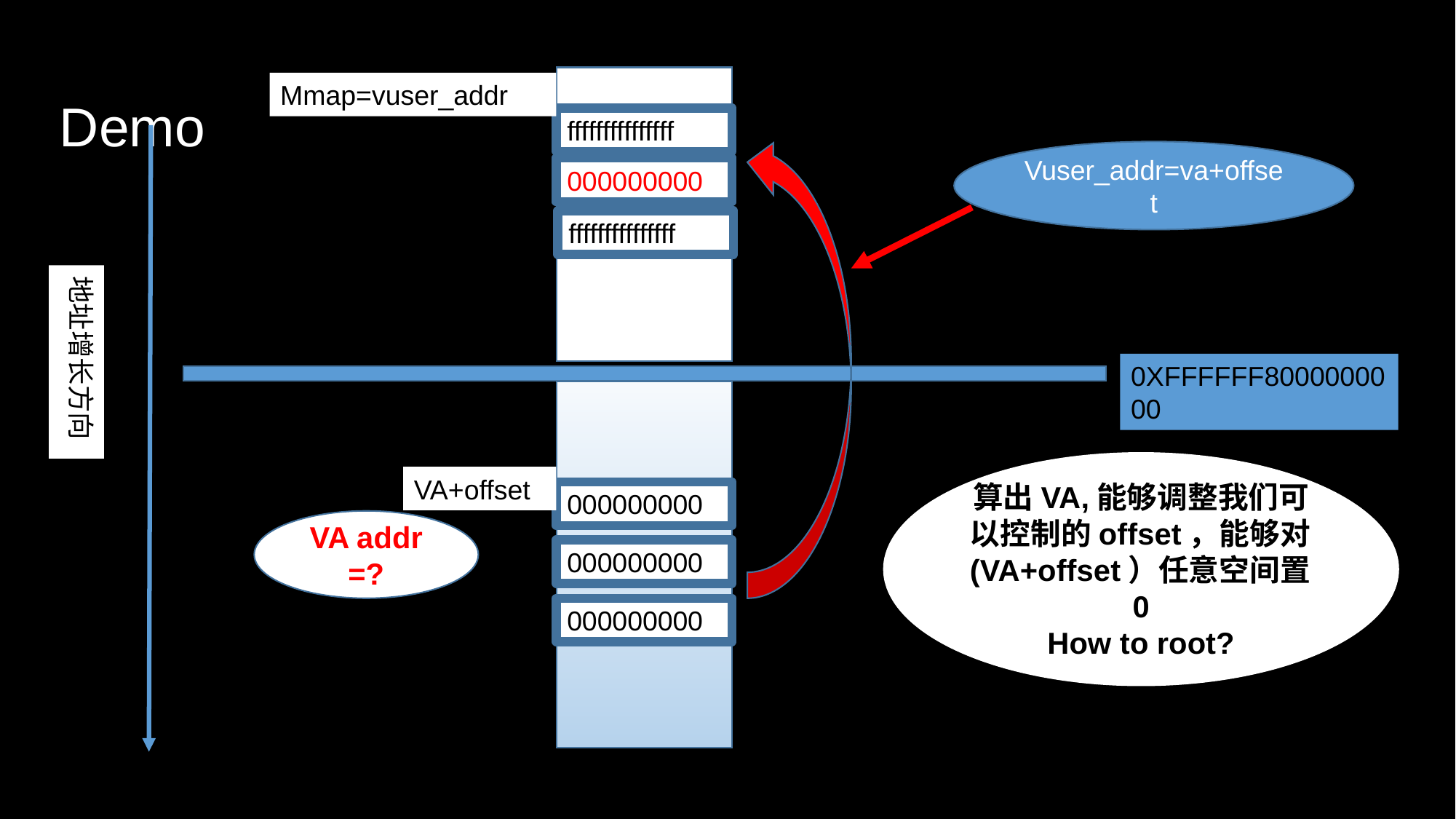

Mmap=vuser_addr
fffffffffffffff
fffffffffffffff
fffffffffffffff
Demo

Vuser_addr=va+offset
000000000
地址增长方向
user

0XFFFFFF8000000000

算出VA,能够调整我们可以控制的offset，能够对(VA+offset）任意空间置0
How to root?
VA+offset
000000000
VA addr =?
000000000
000000000
kernel
kernel